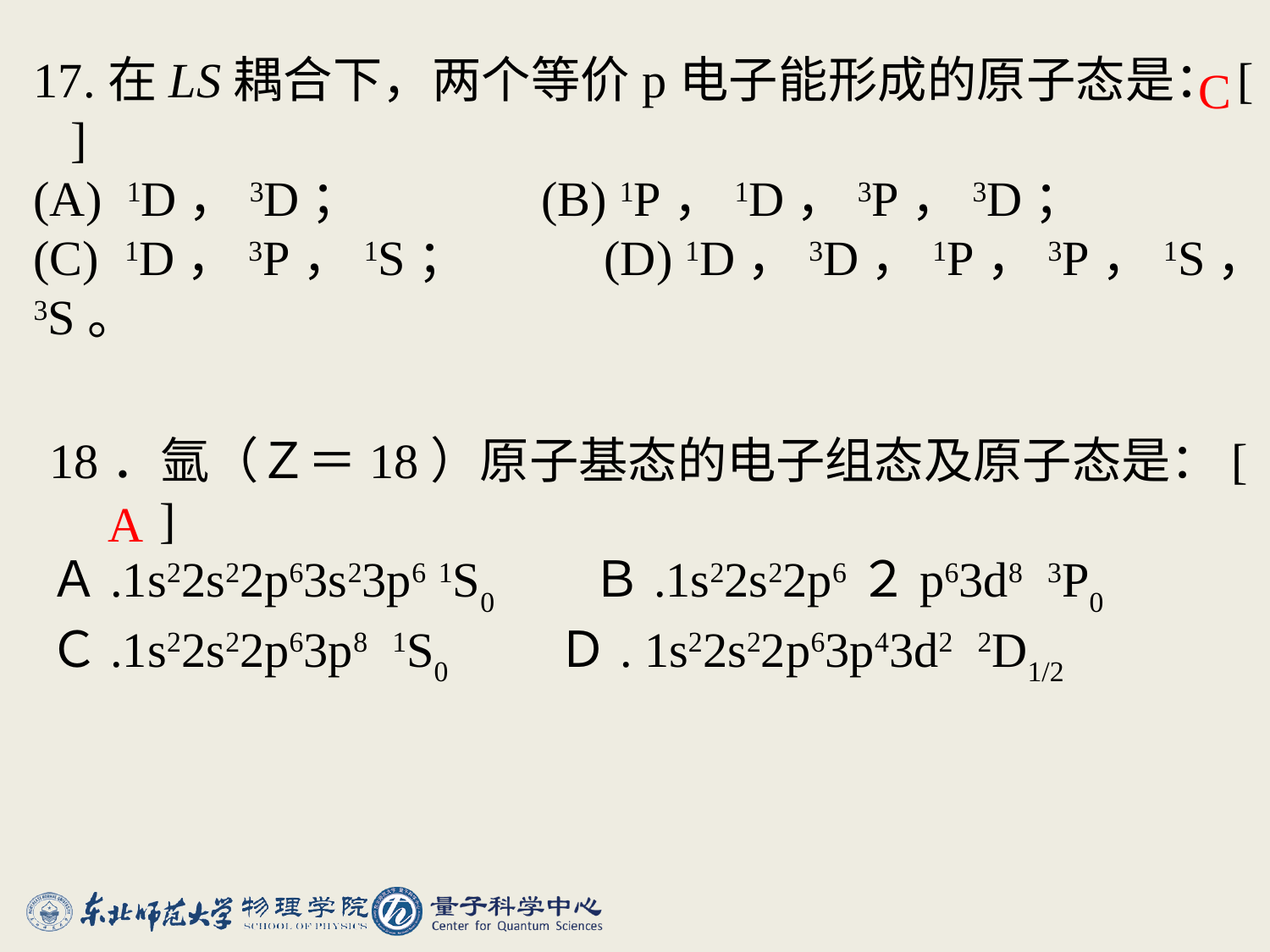

#
17.在LS耦合下，两个等价p电子能形成的原子态是：[      ]
(A)  1D，3D；		(B) 1P，1D，3P，3D；
(C)  1D，3P，1S；           (D) 1D，3D，1P，3P，1S，3S。

C
18．氩（Ｚ＝18）原子基态的电子组态及原子态是：[             ]
Ａ.1s22s22p63s23p6 1S0       Ｂ.1s22s22p6２p63d8  3P0
Ｃ.1s22s22p63p8  1S0        Ｄ. 1s22s22p63p43d2  2D1/2

A